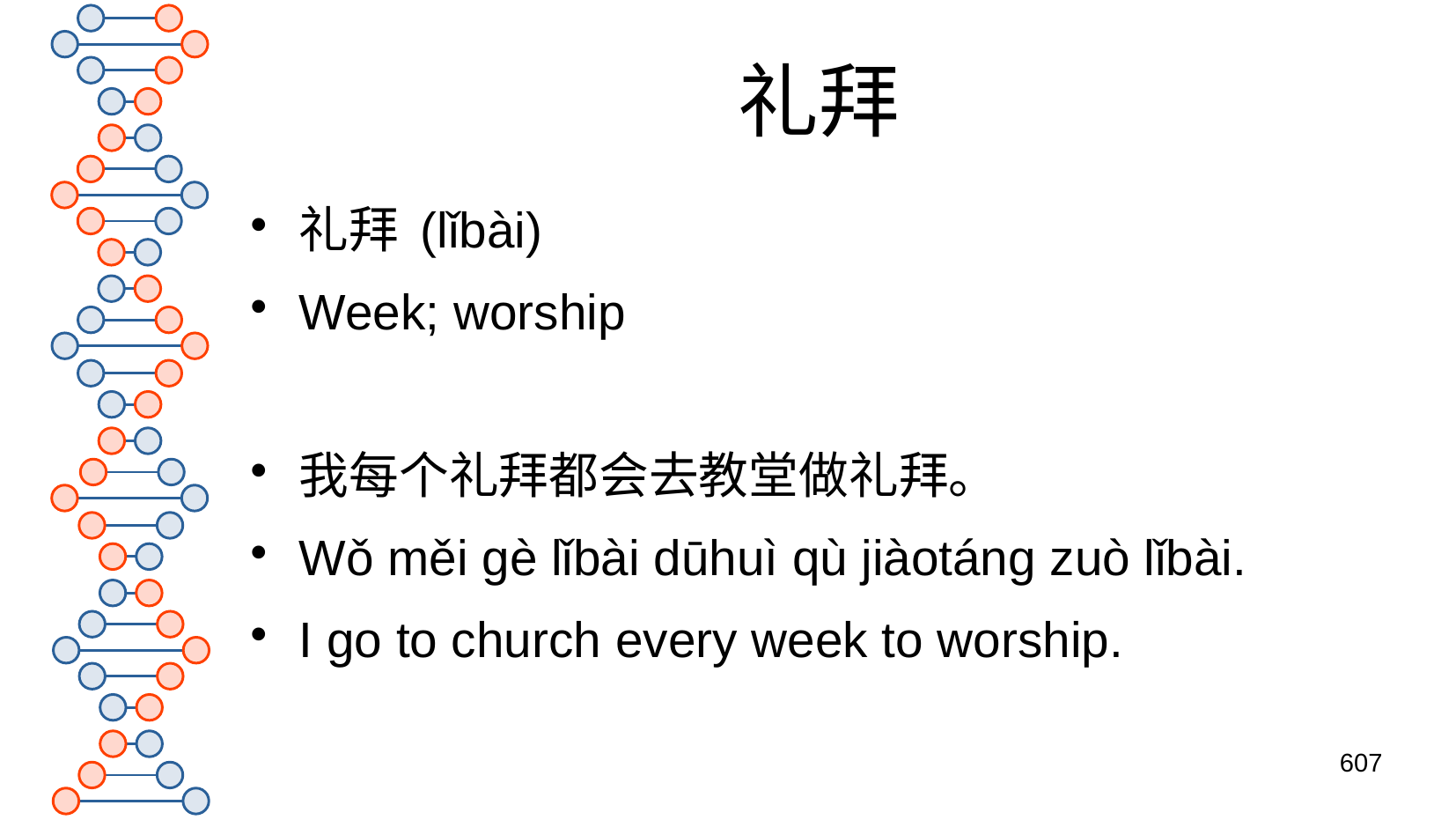

# 礼拜
礼拜 (lǐbài)
Week; worship

我每个礼拜都会去教堂做礼拜。
Wǒ měi gè lǐbài dūhuì qù jiàotáng zuò lǐbài.
I go to church every week to worship.
607